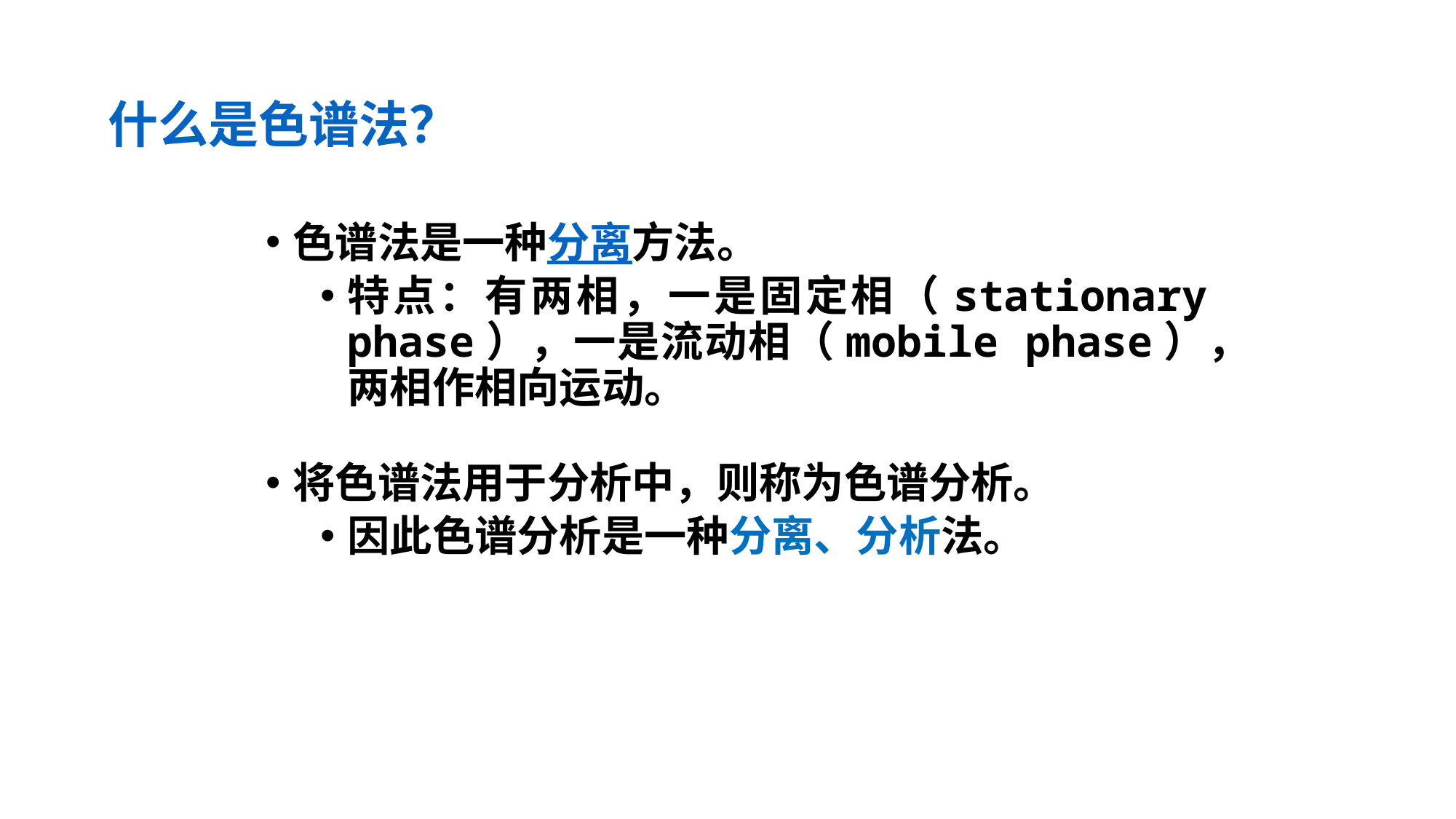

什么是色谱法？

色谱法是一种分离方法。
特点：有两相，一是固定相（stationary phase），一是流动相（mobile phase），两相作相向运动。

将色谱法用于分析中，则称为色谱分析。
因此色谱分析是一种分离、分析法。